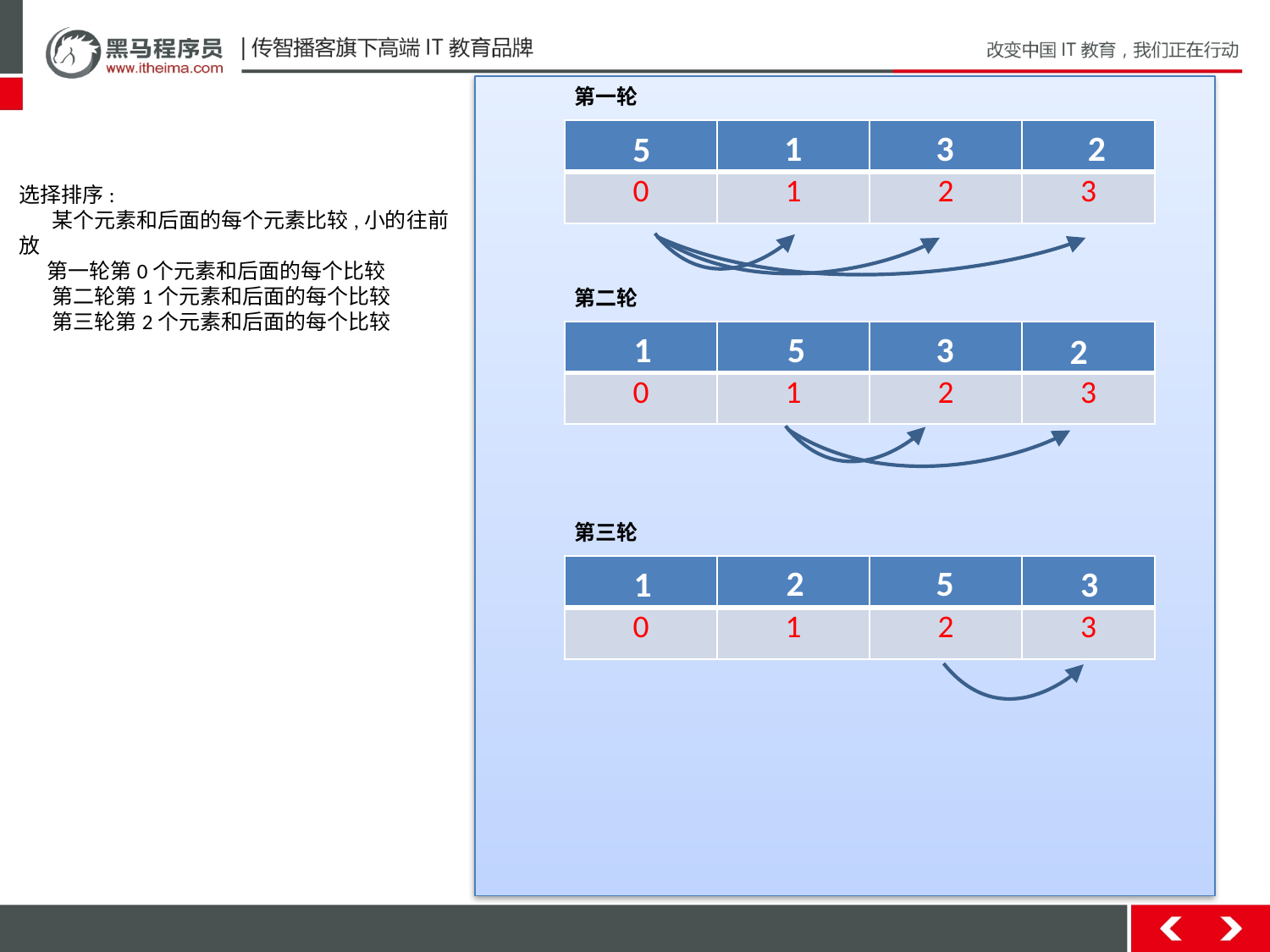

第一轮
1
3
2
|  |  |  |  |
| --- | --- | --- | --- |
| 0 | 1 | 2 | 3 |
5
选择排序:
      某个元素和后面的每个元素比较,小的往前放
      第一轮第0个元素和后面的每个比较
      第二轮第1个元素和后面的每个比较
      第三轮第2个元素和后面的每个比较

第二轮
1
3
|  |  |  |  |
| --- | --- | --- | --- |
| 0 | 1 | 2 | 3 |
5
2

第三轮
5
2
1
3
|  |  |  |  |
| --- | --- | --- | --- |
| 0 | 1 | 2 | 3 |